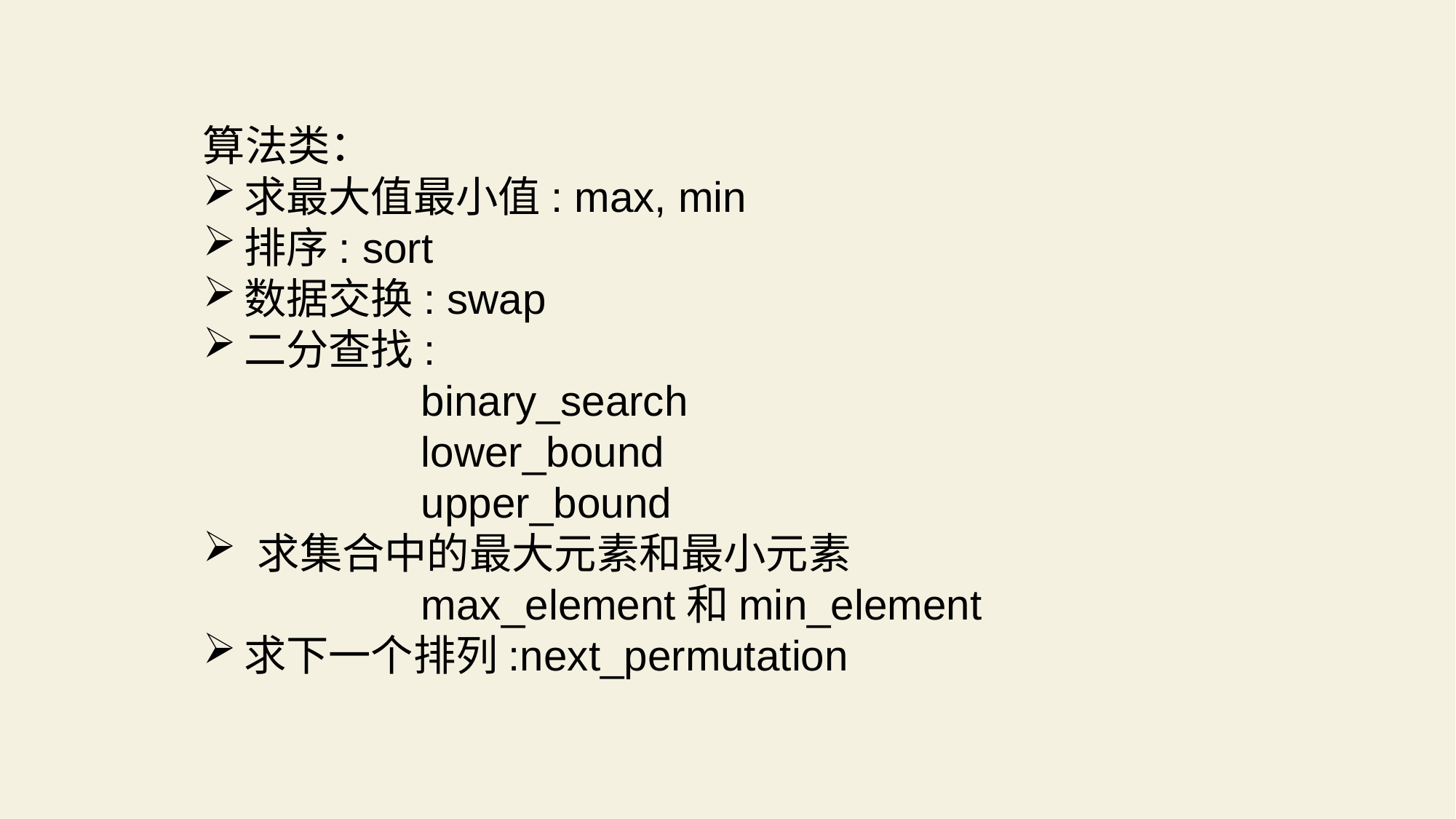

算法类：
求最大值最小值: max, min
排序: sort
数据交换: swap
二分查找:
		binary_search
		lower_bound
		upper_bound
求集合中的最大元素和最小元素
		max_element和min_element
求下一个排列:next_permutation